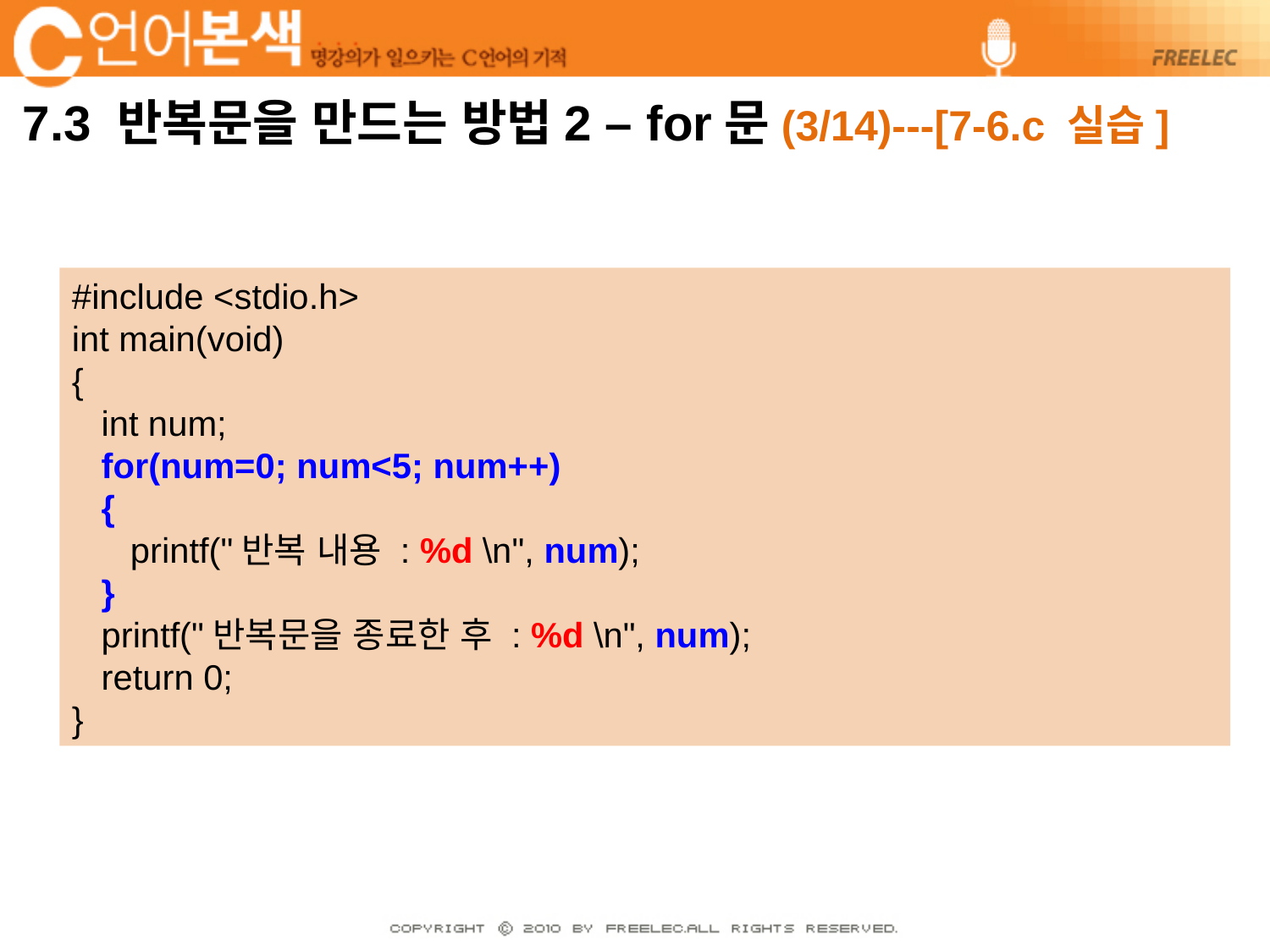

# 7.3 반복문을 만드는 방법2 – for문(3/14)---[7-6.c 실습]

#include <stdio.h>
int main(void)
{
   int num;
   for(num=0; num<5; num++)
   {
      printf("반복 내용 : %d \n", num);
   }
   printf("반복문을 종료한 후 : %d \n", num);
   return 0;
}